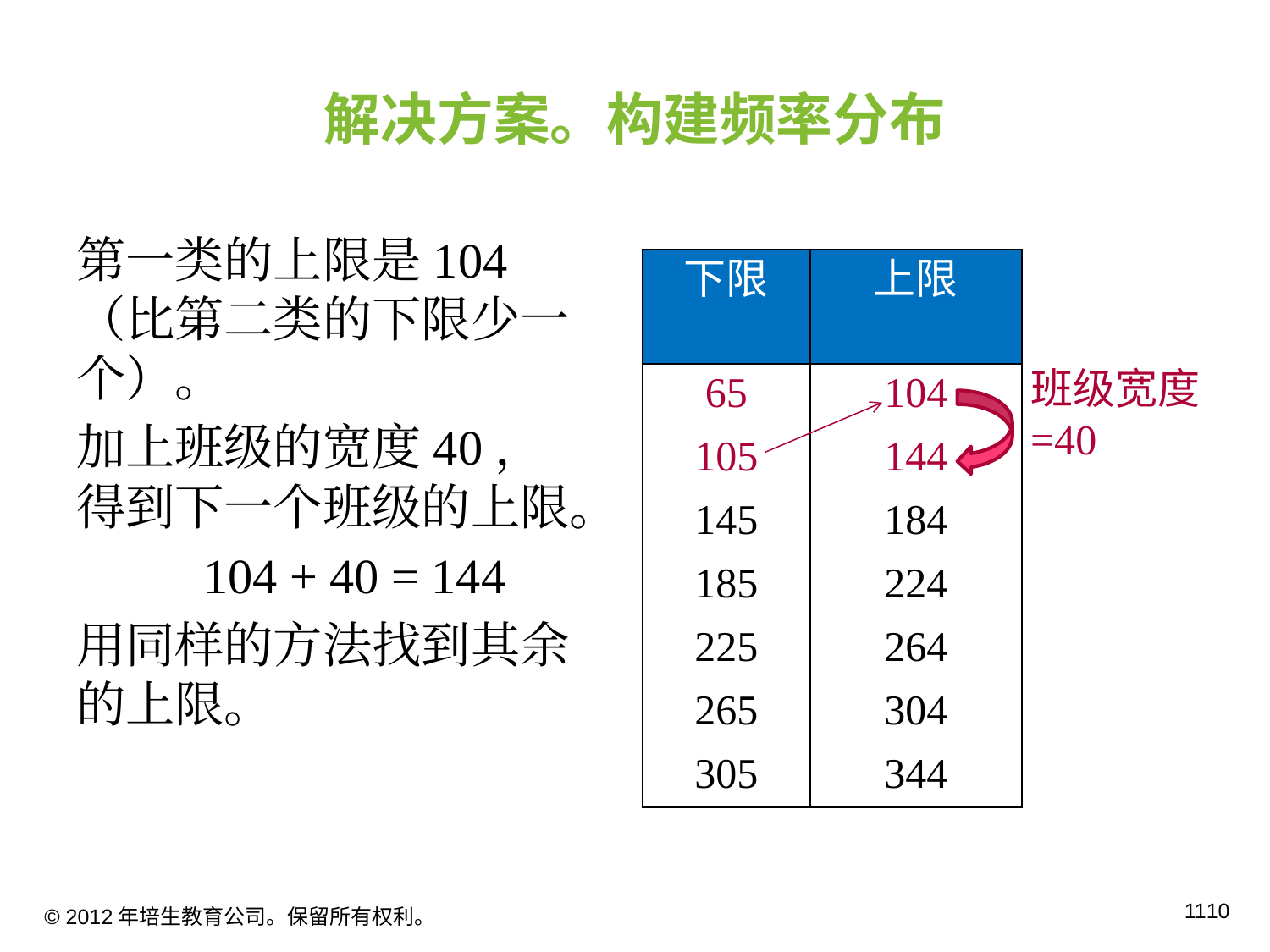

# 解决方案。构建频率分布
第一类的上限是104（比第二类的下限少一个）。
加上班级的宽度40，得到下一个班级的上限。
	104 + 40 = 144
用同样的方法找到其余的上限。
| 下限 | 上限 |
| --- | --- |
| 65 | 104 |
| 105 | 144 |
| 145 | 184 |
| 185 | 224 |
| 225 | 264 |
| 265 | 304 |
| 305 | 344 |
班级宽度=40

© 2012年培生教育公司。保留所有权利。
1110